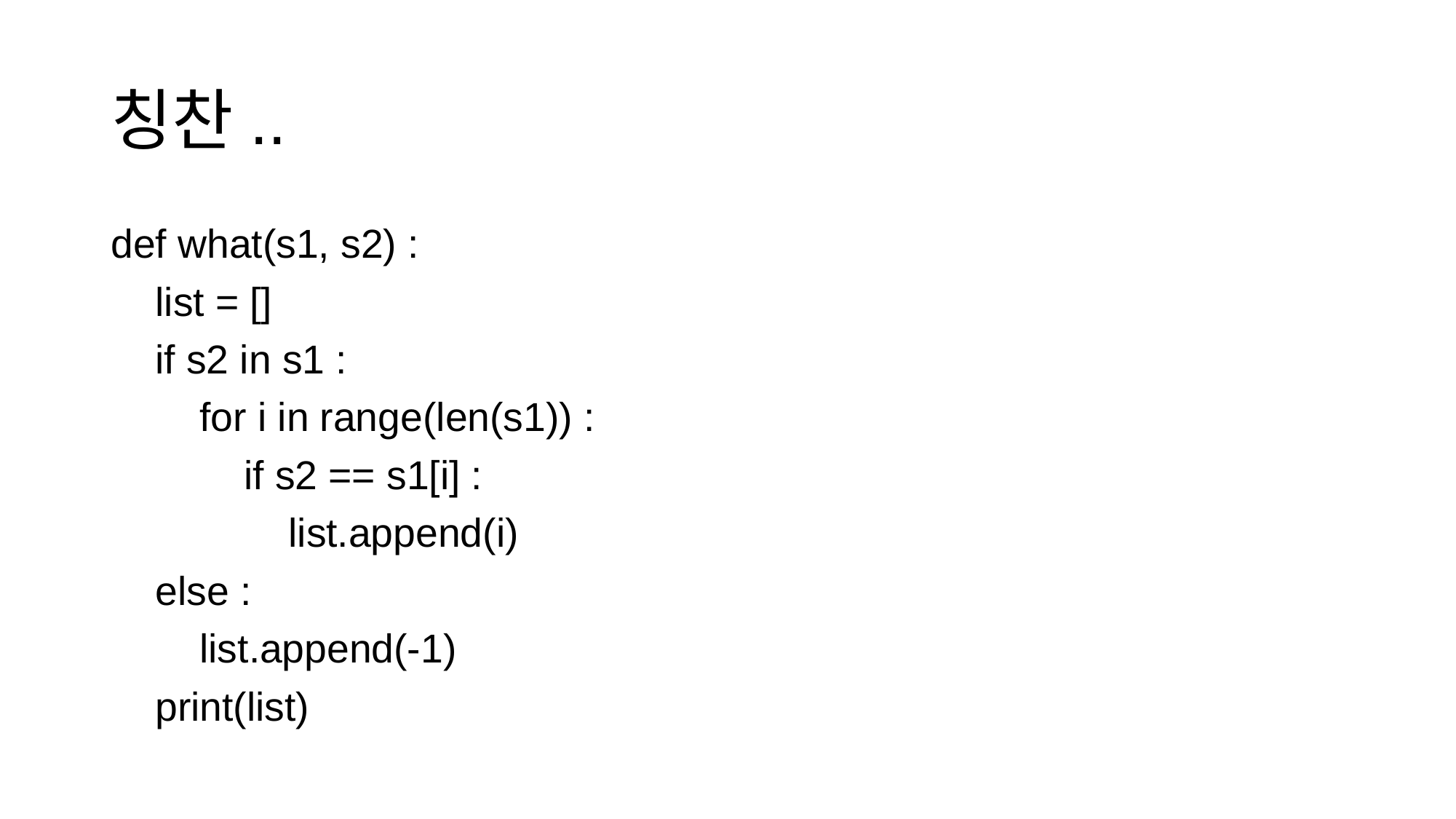

# 칭찬..
def what(s1, s2) :
    list = []
    if s2 in s1 :
        for i in range(len(s1)) :
            if s2 == s1[i] :
                list.append(i)
    else :
        list.append(-1)
    print(list)